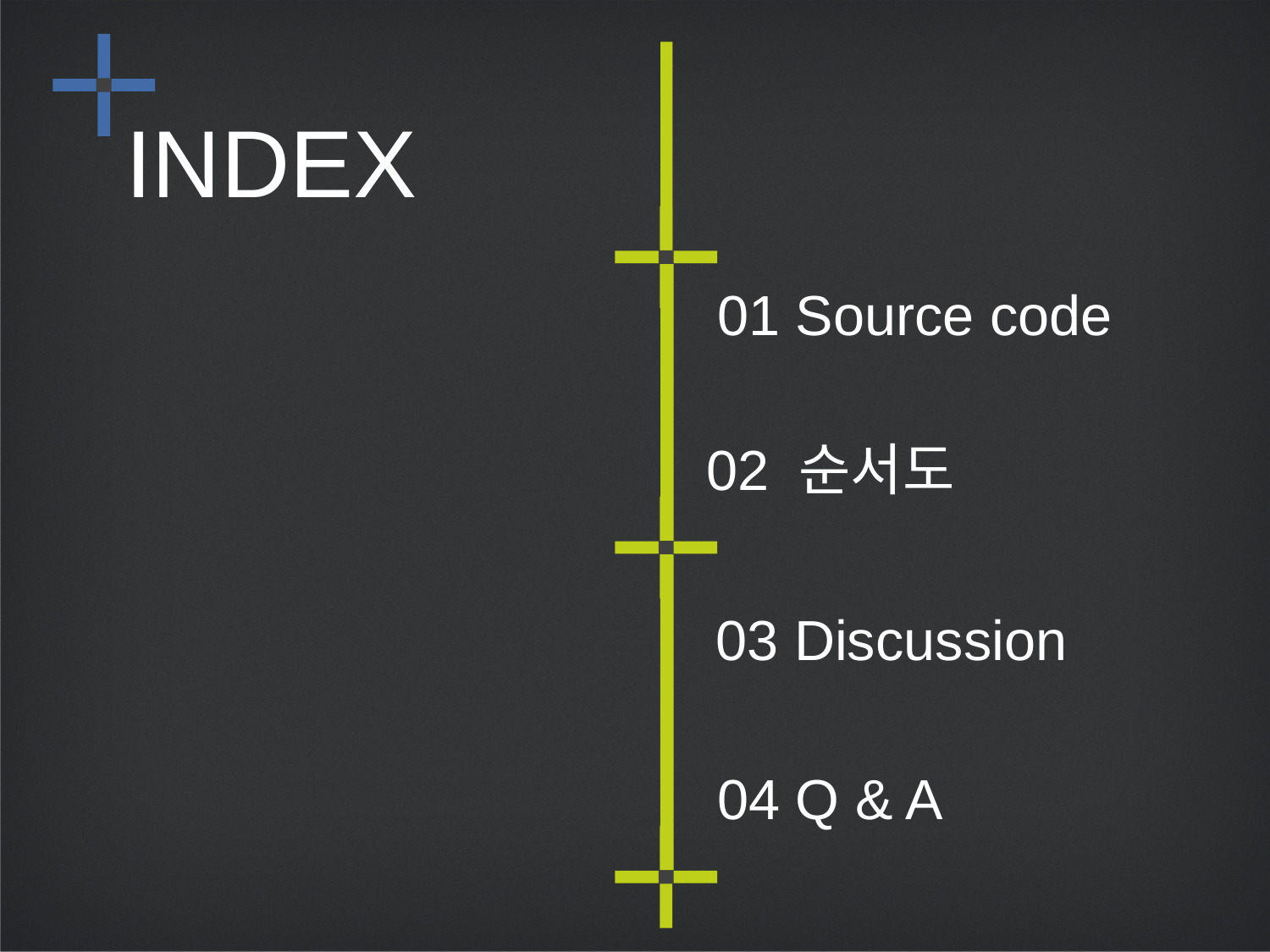

INDEX

01 Source code

02 순서도

03 Discussion

04 Q & A